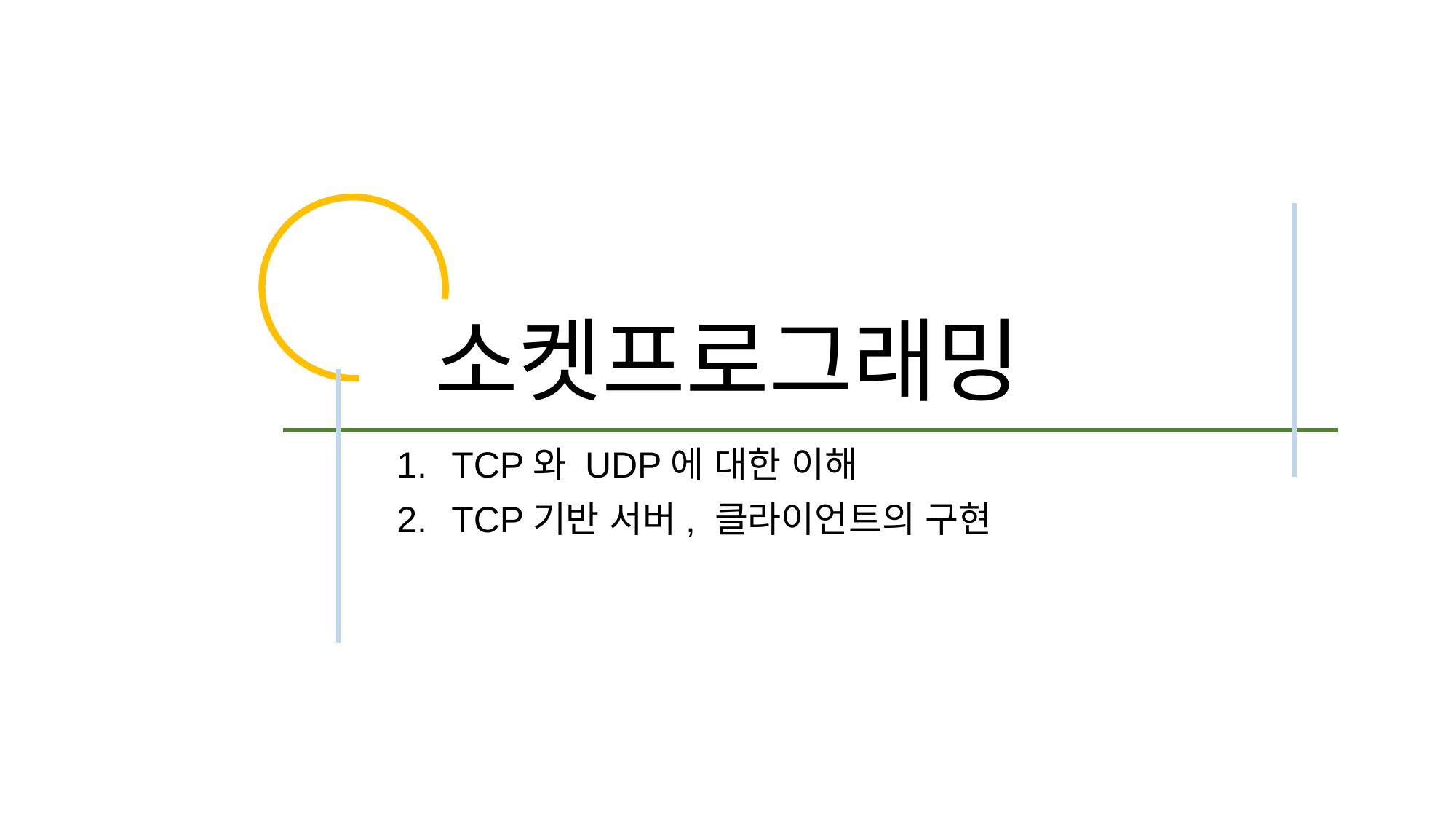

# 소켓프로그래밍

TCP와 UDP에 대한 이해
TCP기반 서버, 클라이언트의 구현